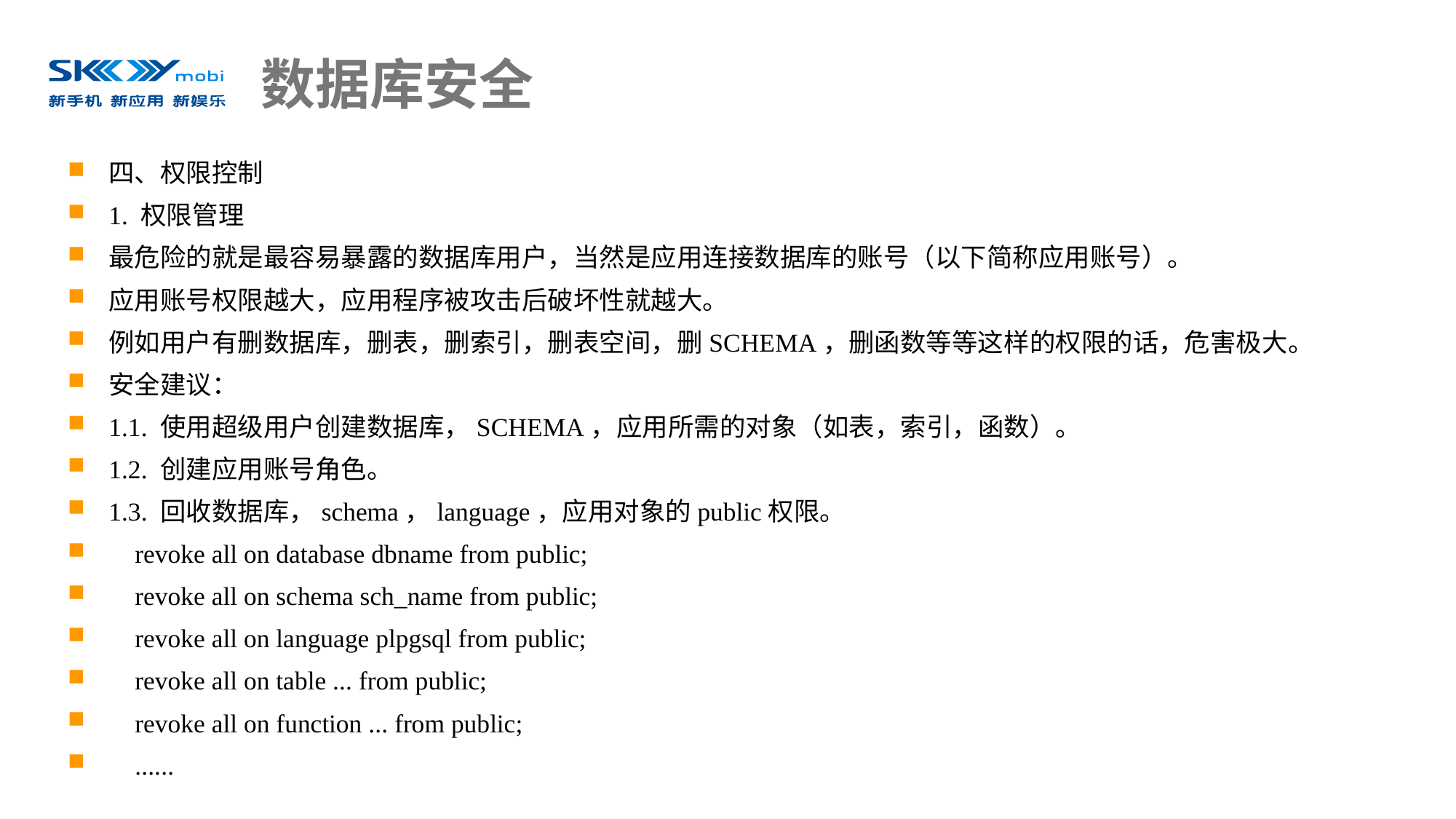

# 数据库安全
四、权限控制
1. 权限管理
最危险的就是最容易暴露的数据库用户，当然是应用连接数据库的账号（以下简称应用账号）。
应用账号权限越大，应用程序被攻击后破坏性就越大。
例如用户有删数据库，删表，删索引，删表空间，删SCHEMA，删函数等等这样的权限的话，危害极大。
安全建议：
1.1. 使用超级用户创建数据库，SCHEMA，应用所需的对象（如表，索引，函数）。
1.2. 创建应用账号角色。
1.3. 回收数据库，schema，language，应用对象的public权限。
    revoke all on database dbname from public;
    revoke all on schema sch_name from public;
    revoke all on language plpgsql from public;
    revoke all on table ... from public;
    revoke all on function ... from public;
    ......